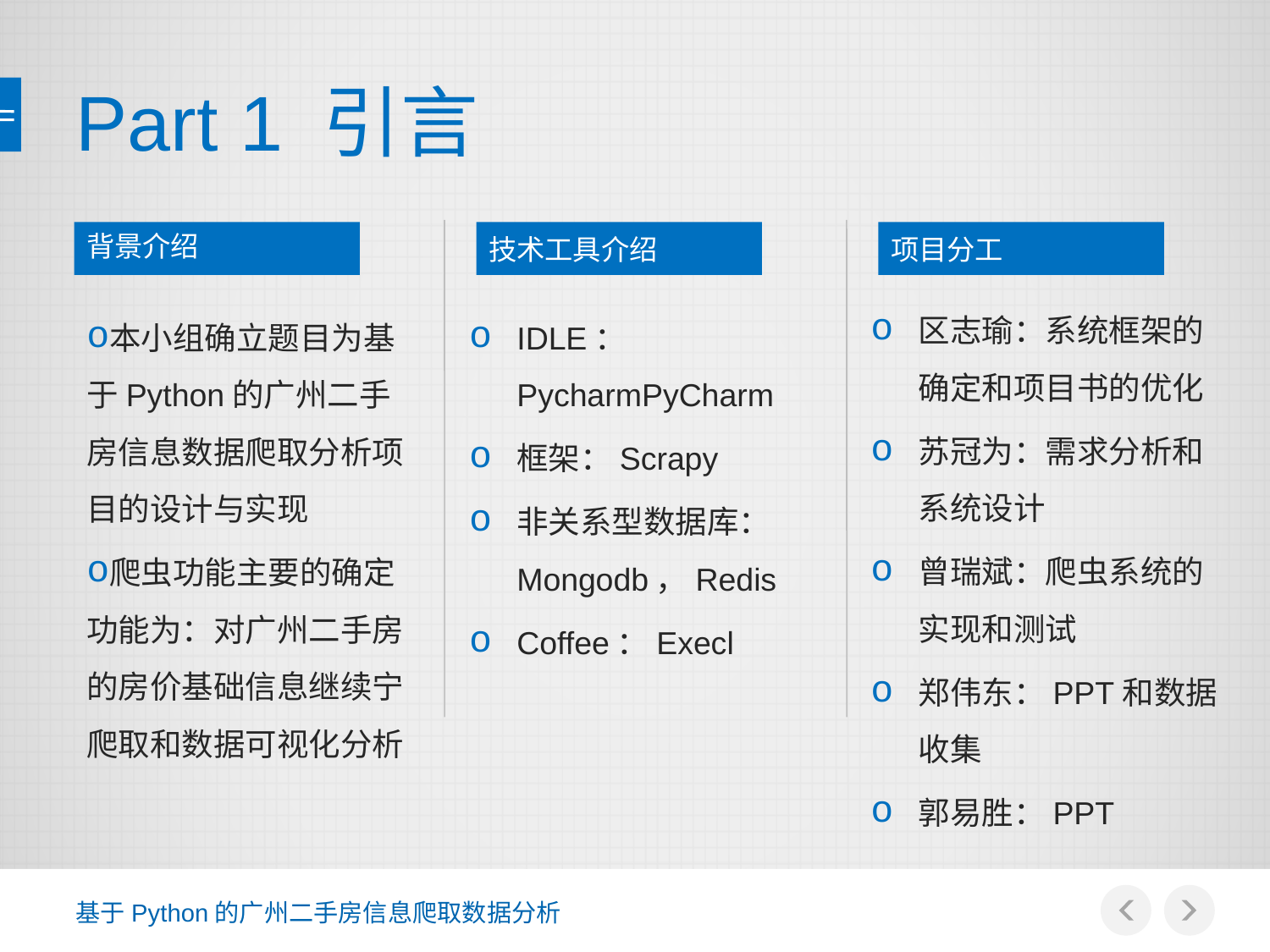

# Part 1 引言

背景介绍
技术工具介绍
项目分工
区志瑜：系统框架的确定和项目书的优化
苏冠为：需求分析和 系统设计
曾瑞斌：爬虫系统的实现和测试
郑伟东：PPT和数据收集
郭易胜：PPT

本小组确立题目为基于Python的广州二手房信息数据爬取分析项目的设计与实现
爬虫功能主要的确定功能为：对广州二手房的房价基础信息继续宁爬取和数据可视化分析

IDLE：PycharmPyCharm
框架：Scrapy
非关系型数据库： Mongodb，Redis
Coffee：Execl

基于Python的广州二手房信息爬取数据分析